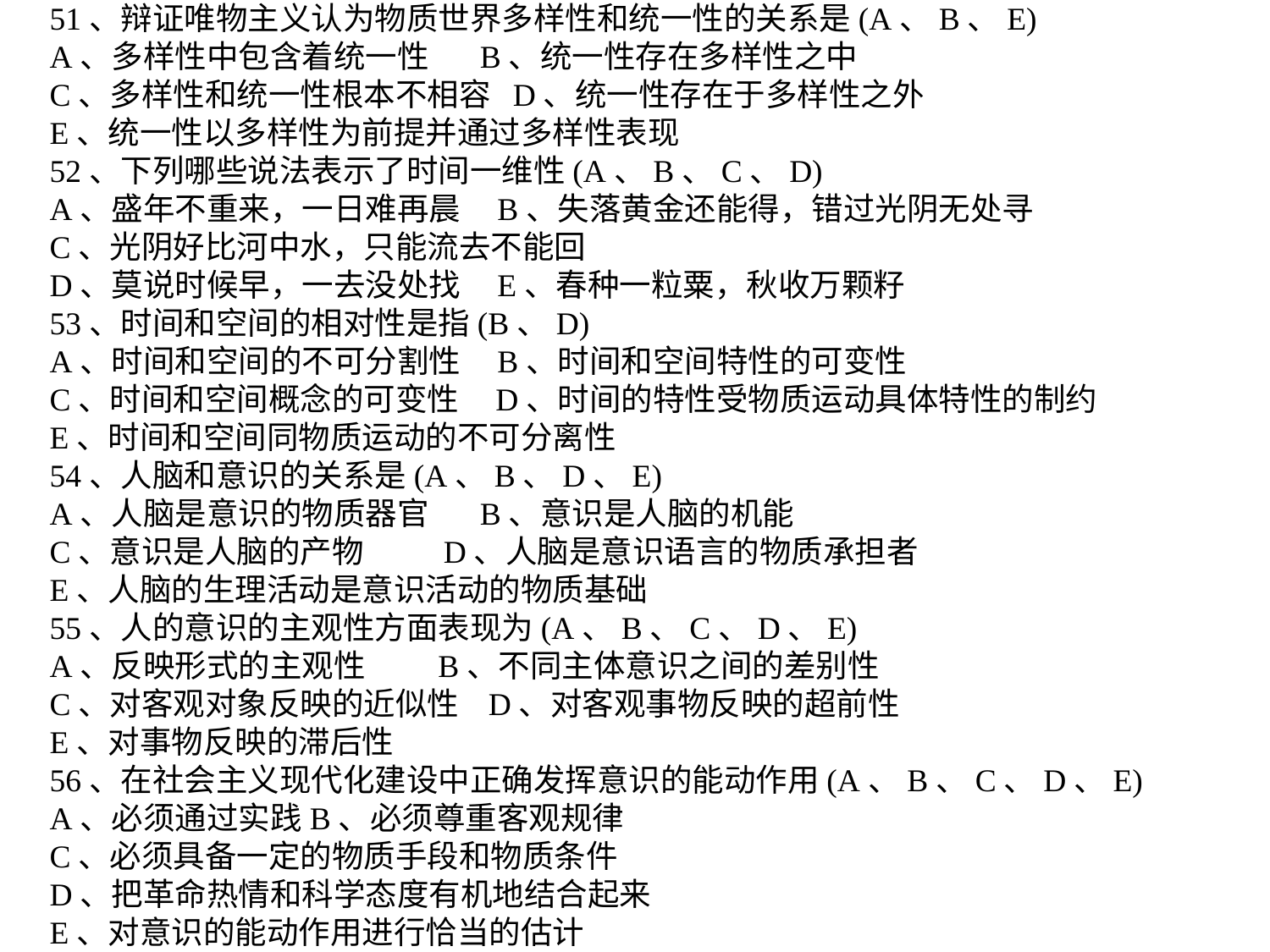

51、辩证唯物主义认为物质世界多样性和统一性的关系是(A、B、E)
A、多样性中包含着统一性      B、统一性存在多样性之中
C、多样性和统一性根本不相容  D、统一性存在于多样性之外
E、统一性以多样性为前提并通过多样性表现
52、下列哪些说法表示了时间一维性(A、B、C、D)
A、盛年不重来，一日难再晨    B、失落黄金还能得，错过光阴无处寻
C、光阴好比河中水，只能流去不能回
D、莫说时候早，一去没处找    E、春种一粒粟，秋收万颗籽
53、时间和空间的相对性是指(B、D)
A、时间和空间的不可分割性    B、时间和空间特性的可变性
C、时间和空间概念的可变性    D、时间的特性受物质运动具体特性的制约
E、时间和空间同物质运动的不可分离性
54、人脑和意识的关系是(A、B、D、E)
A、人脑是意识的物质器官      B、意识是人脑的机能
C、意识是人脑的产物          D、人脑是意识语言的物质承担者
E、人脑的生理活动是意识活动的物质基础
55、人的意识的主观性方面表现为(A、B、C、D、E)
A、反映形式的主观性         B、不同主体意识之间的差别性
C、对客观对象反映的近似性   D、对客观事物反映的超前性
E、对事物反映的滞后性
56、在社会主义现代化建设中正确发挥意识的能动作用(A、B、C、D、E)
A、必须通过实践B、必须尊重客观规律
C、必须具备一定的物质手段和物质条件
D、把革命热情和科学态度有机地结合起来
E、对意识的能动作用进行恰当的估计